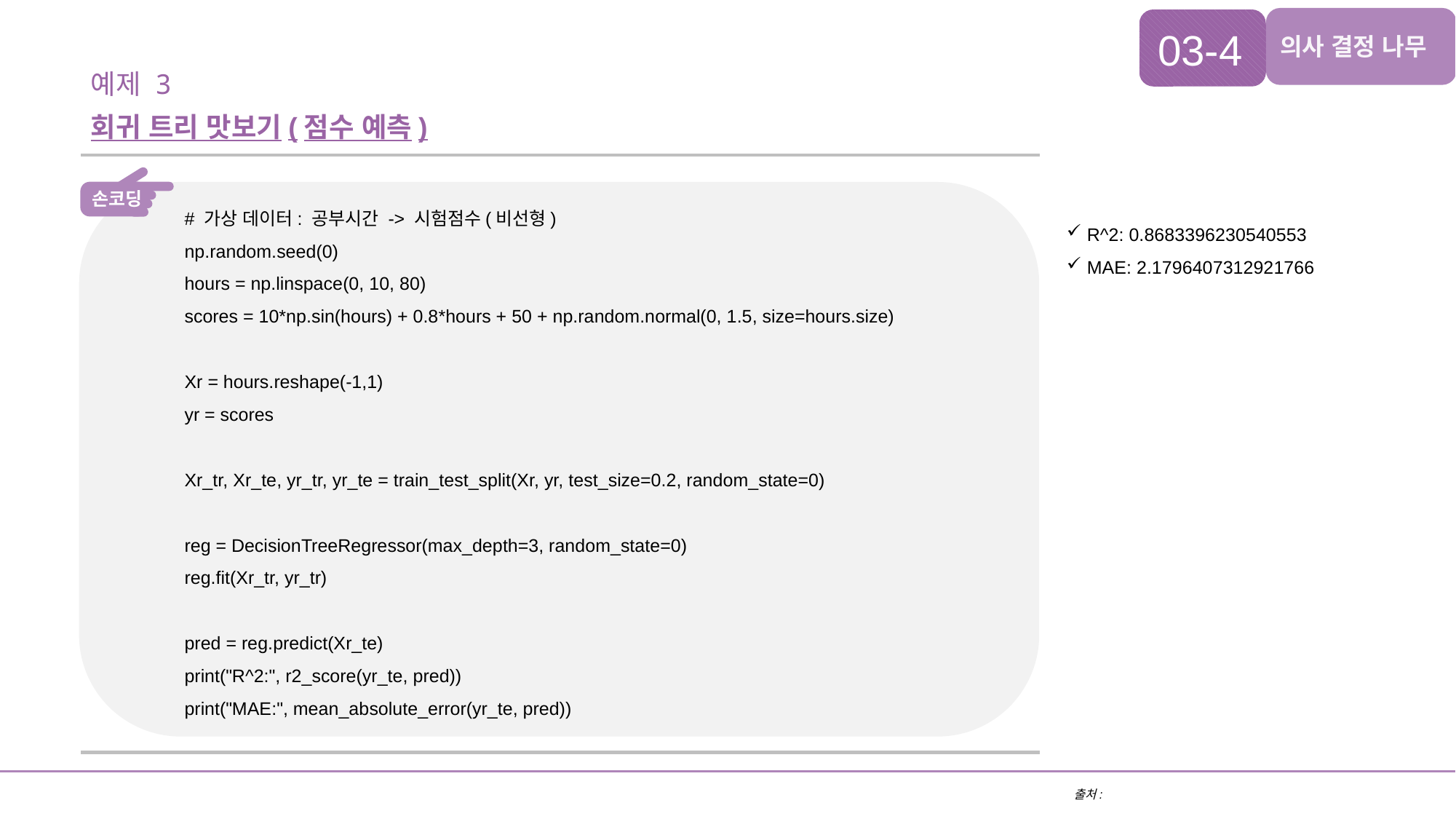

03-4
의사 결정 나무
예제 3
회귀 트리 맛보기(점수 예측)

손코딩
# 가상 데이터: 공부시간 -> 시험점수(비선형)
np.random.seed(0)
hours = np.linspace(0, 10, 80)
scores = 10*np.sin(hours) + 0.8*hours + 50 + np.random.normal(0, 1.5, size=hours.size)

Xr = hours.reshape(-1,1)
yr = scores

Xr_tr, Xr_te, yr_tr, yr_te = train_test_split(Xr, yr, test_size=0.2, random_state=0)

reg = DecisionTreeRegressor(max_depth=3, random_state=0)
reg.fit(Xr_tr, yr_tr)

pred = reg.predict(Xr_te)
print("R^2:", r2_score(yr_te, pred))
print("MAE:", mean_absolute_error(yr_te, pred))
R^2: 0.8683396230540553
MAE: 2.1796407312921766
출처: